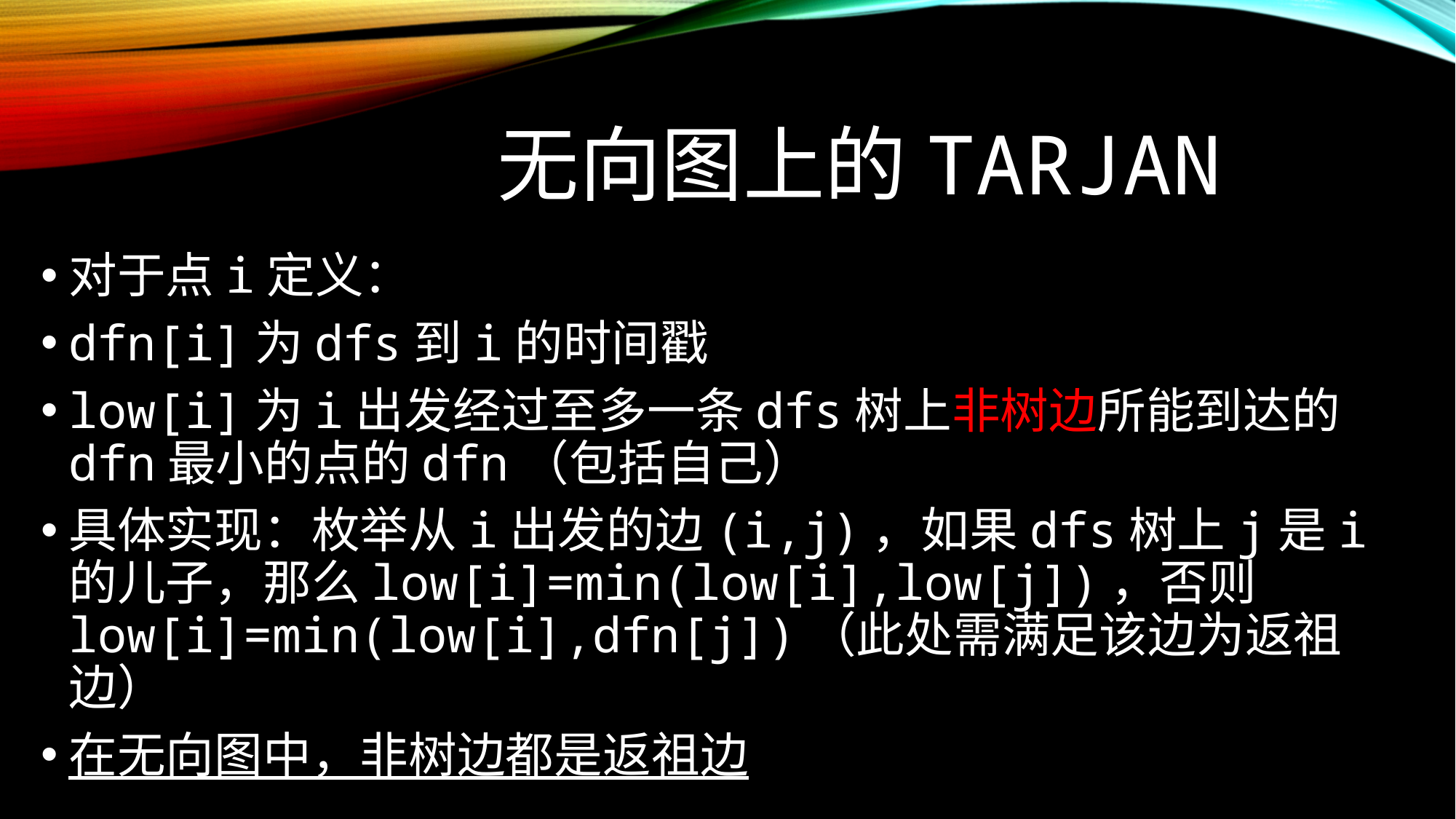

# 无向图上的Tarjan
对于点i定义：
dfn[i]为dfs到i的时间戳
low[i]为i出发经过至多一条dfs树上非树边所能到达的dfn最小的点的dfn（包括自己）
具体实现：枚举从i出发的边(i,j)，如果dfs树上j是i的儿子，那么low[i]=min(low[i],low[j])，否则low[i]=min(low[i],dfn[j])（此处需满足该边为返祖边）
在无向图中，非树边都是返祖边